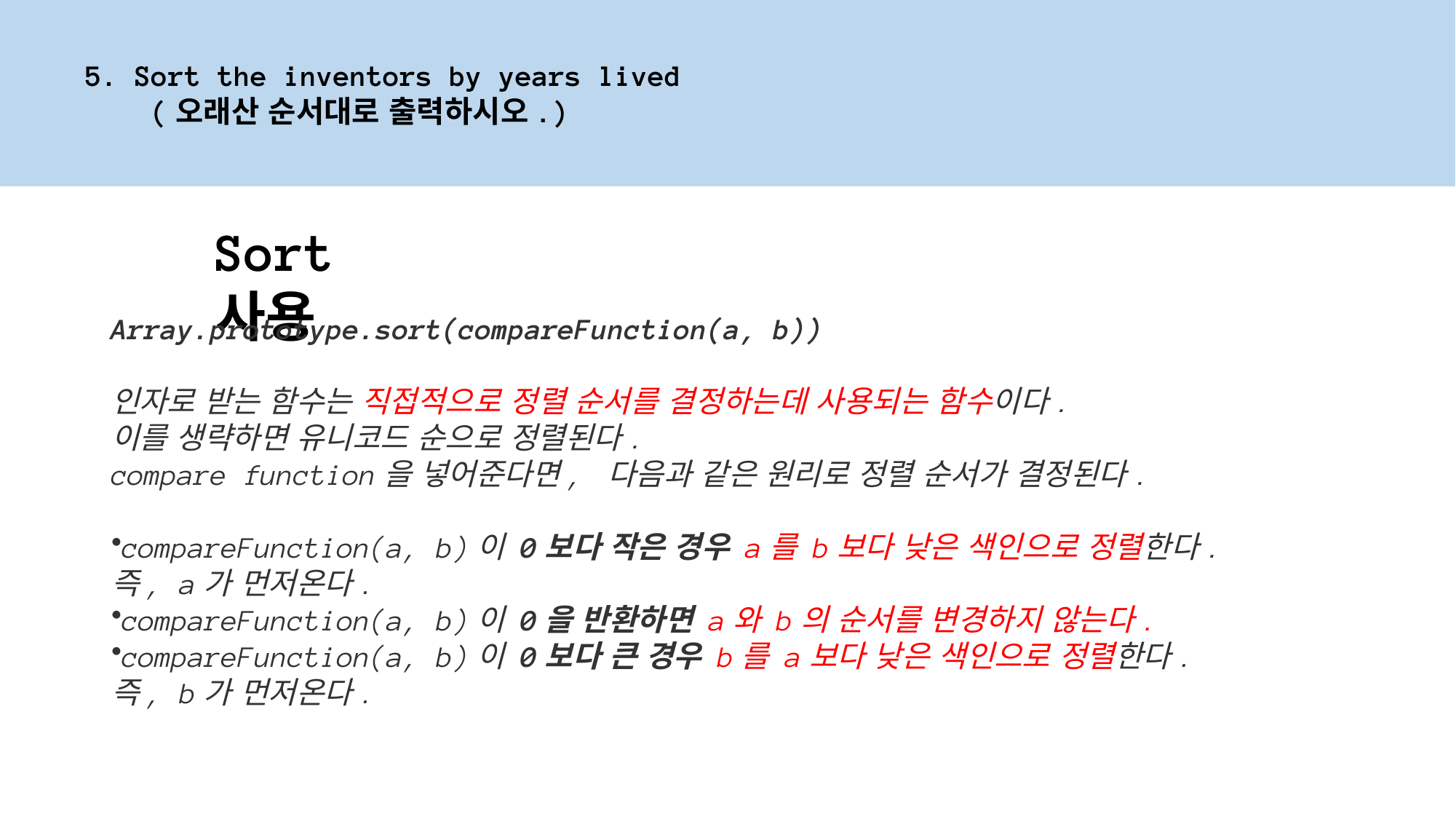

5. Sort the inventors by years lived
    (오래산 순서대로 출력하시오.)
Sort 사용
Array.prototype.sort(compareFunction(a, b))

인자로 받는 함수는 직접적으로 정렬 순서를 결정하는데 사용되는 함수이다.
이를 생략하면 유니코드 순으로 정렬된다.
compare function을 넣어준다면, 다음과 같은 원리로 정렬 순서가 결정된다.

compareFunction(a, b)이 0보다 작은 경우 a를 b보다 낮은 색인으로 정렬한다.
즉, a가 먼저온다.
compareFunction(a, b)이 0을 반환하면 a와 b의 순서를 변경하지 않는다.
compareFunction(a, b)이 0보다 큰 경우 b를 a보다 낮은 색인으로 정렬한다.
즉, b가 먼저온다.